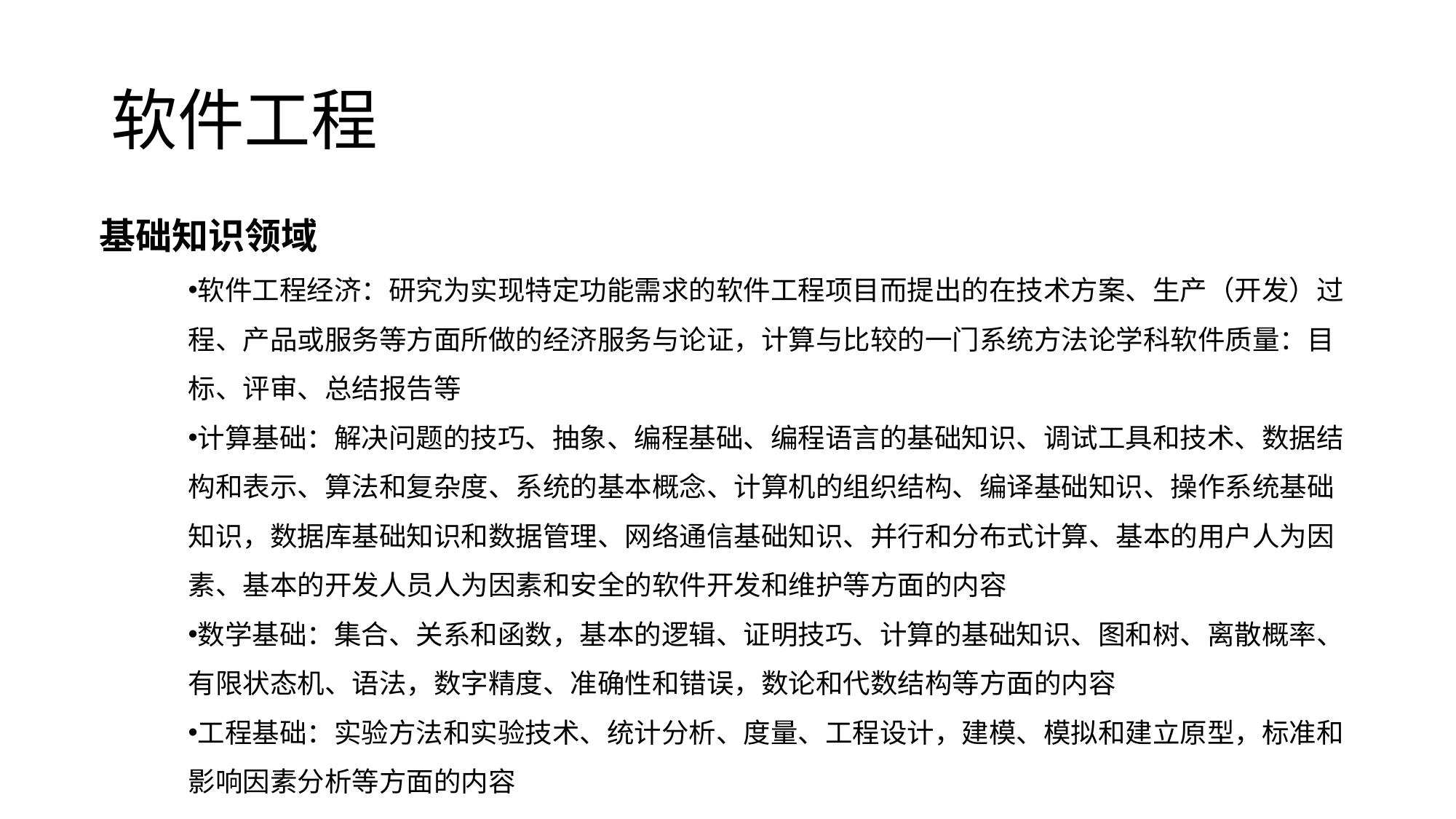

# 软件工程
基础知识领域
软件工程经济：研究为实现特定功能需求的软件工程项目而提出的在技术方案、生产（开发）过程、产品或服务等方面所做的经济服务与论证，计算与比较的一门系统方法论学科软件质量：目标、评审、总结报告等
计算基础：解决问题的技巧、抽象、编程基础、编程语言的基础知识、调试工具和技术、数据结构和表示、算法和复杂度、系统的基本概念、计算机的组织结构、编译基础知识、操作系统基础知识，数据库基础知识和数据管理、网络通信基础知识、并行和分布式计算、基本的用户人为因素、基本的开发人员人为因素和安全的软件开发和维护等方面的内容
数学基础：集合、关系和函数，基本的逻辑、证明技巧、计算的基础知识、图和树、离散概率、有限状态机、语法，数字精度、准确性和错误，数论和代数结构等方面的内容
工程基础：实验方法和实验技术、统计分析、度量、工程设计，建模、模拟和建立原型，标准和影响因素分析等方面的内容